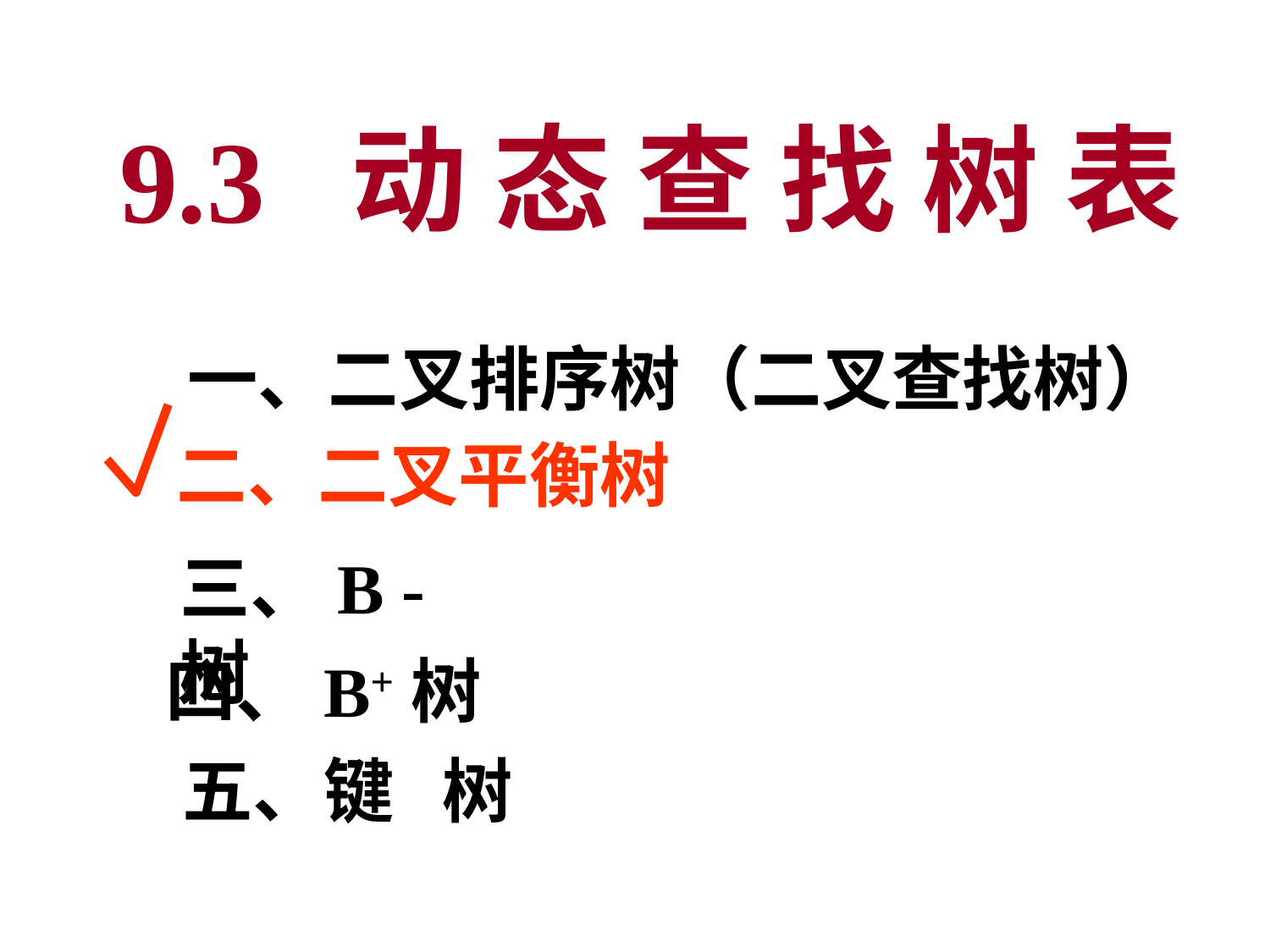

9.3  动 态 查 找 树 表
一、二叉排序树（二叉查找树）

二、二叉平衡树
三、B - 树
四、B+树
五、键   树